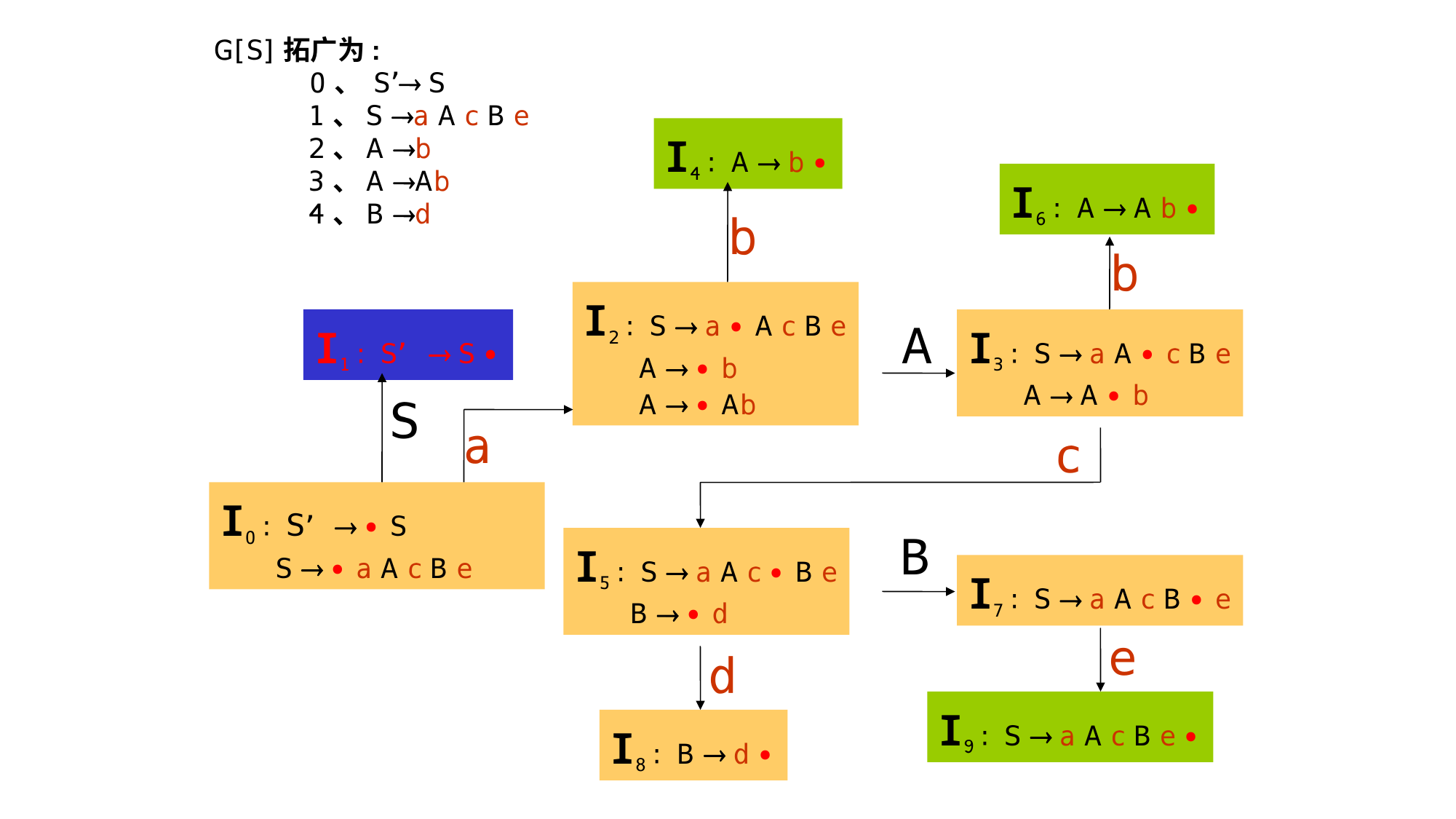

G[S]拓广为:
            0、 S’→ S
     1、S →a A c B e
     2、A →b
     3、A →Ab
     4、B →d
I4 : A → b •
I6 : A → A b •

b
b

I2 : S → a • A c B e
       A → • b
       A → • Ab
I1 : S’  → S •
A
I3 : S → a A • c B e
       A → A • b

S
a

c

I0 : S’  → • S
       S → • a A c B e

B
I5 : S → a A c • B e
       B → • d
I7 : S → a A c B • e

e

d

I9 : S → a A c B e •
I8 : B → d •
71